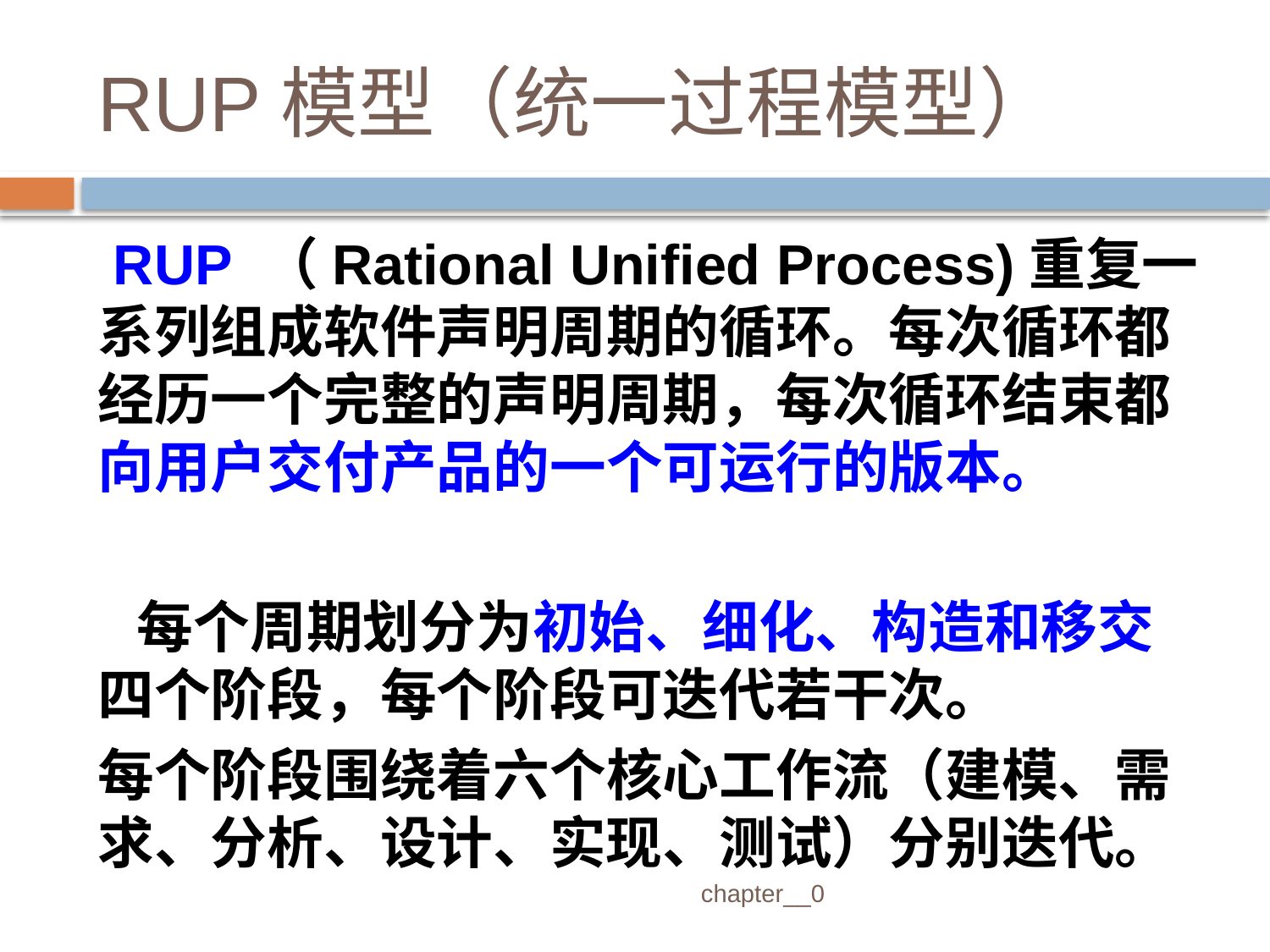

# RUP模型（统一过程模型）
74
 RUP （Rational Unified Process)重复一系列组成软件声明周期的循环。每次循环都经历一个完整的声明周期，每次循环结束都向用户交付产品的一个可运行的版本。

  每个周期划分为初始、细化、构造和移交四个阶段，每个阶段可迭代若干次。
每个阶段围绕着六个核心工作流（建模、需求、分析、设计、实现、测试）分别迭代。

 chapter__0